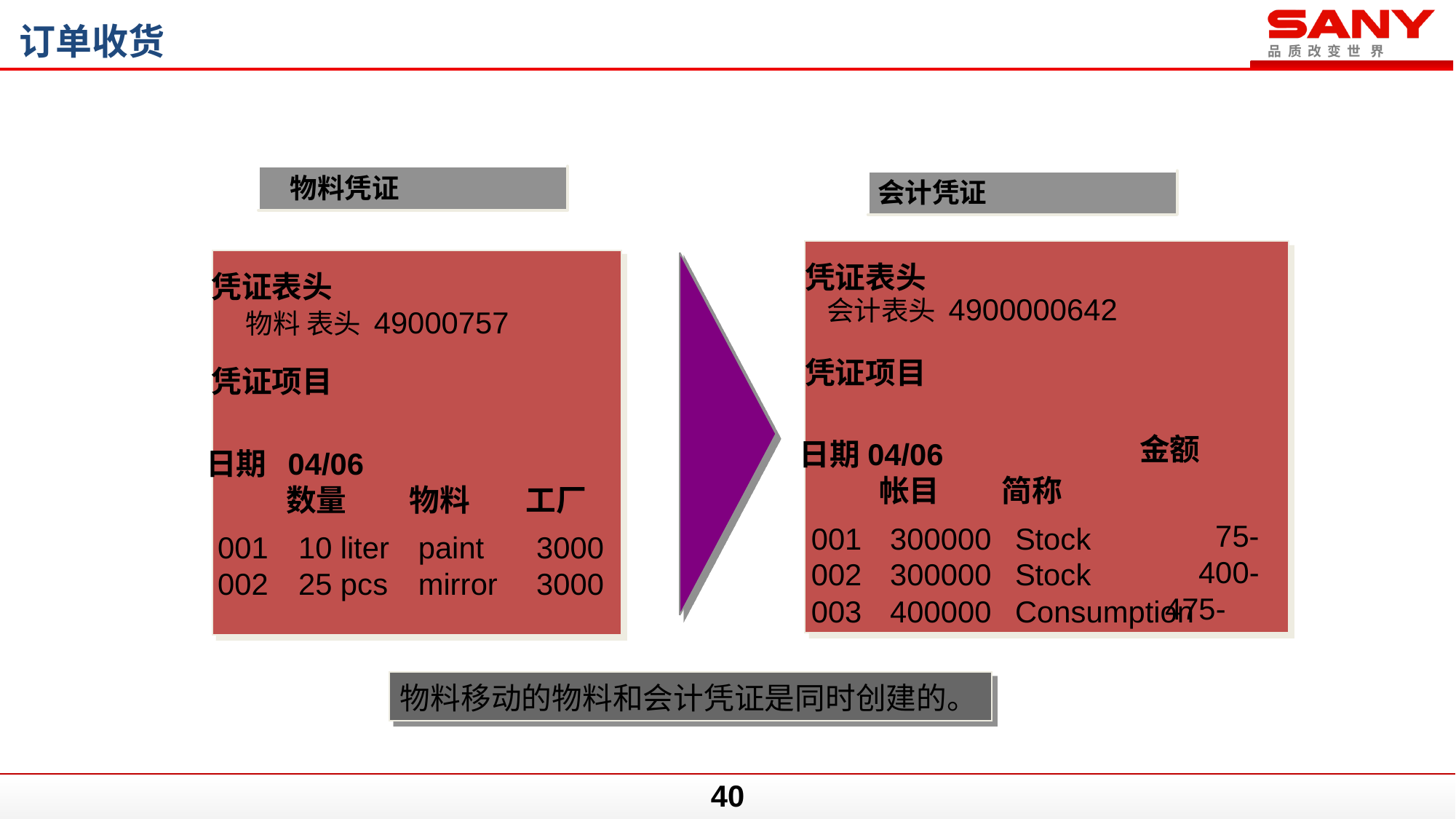

订单收货
物料凭证

会计凭证

凭证表头
凭证表头
会计表头 4900000642
物料 表头 49000757
凭证项目
凭证项目

金额
日期04/06
日期  04/06
帐目
简称
数量
物料
工厂
75-
  400-
475-
001
002
003
300000
300000
400000
Stock
Stock
Consumption
001
002
10 liter
25 pcs
paint
mirror
3000
3000
物料移动的物料和会计凭证是同时创建的。